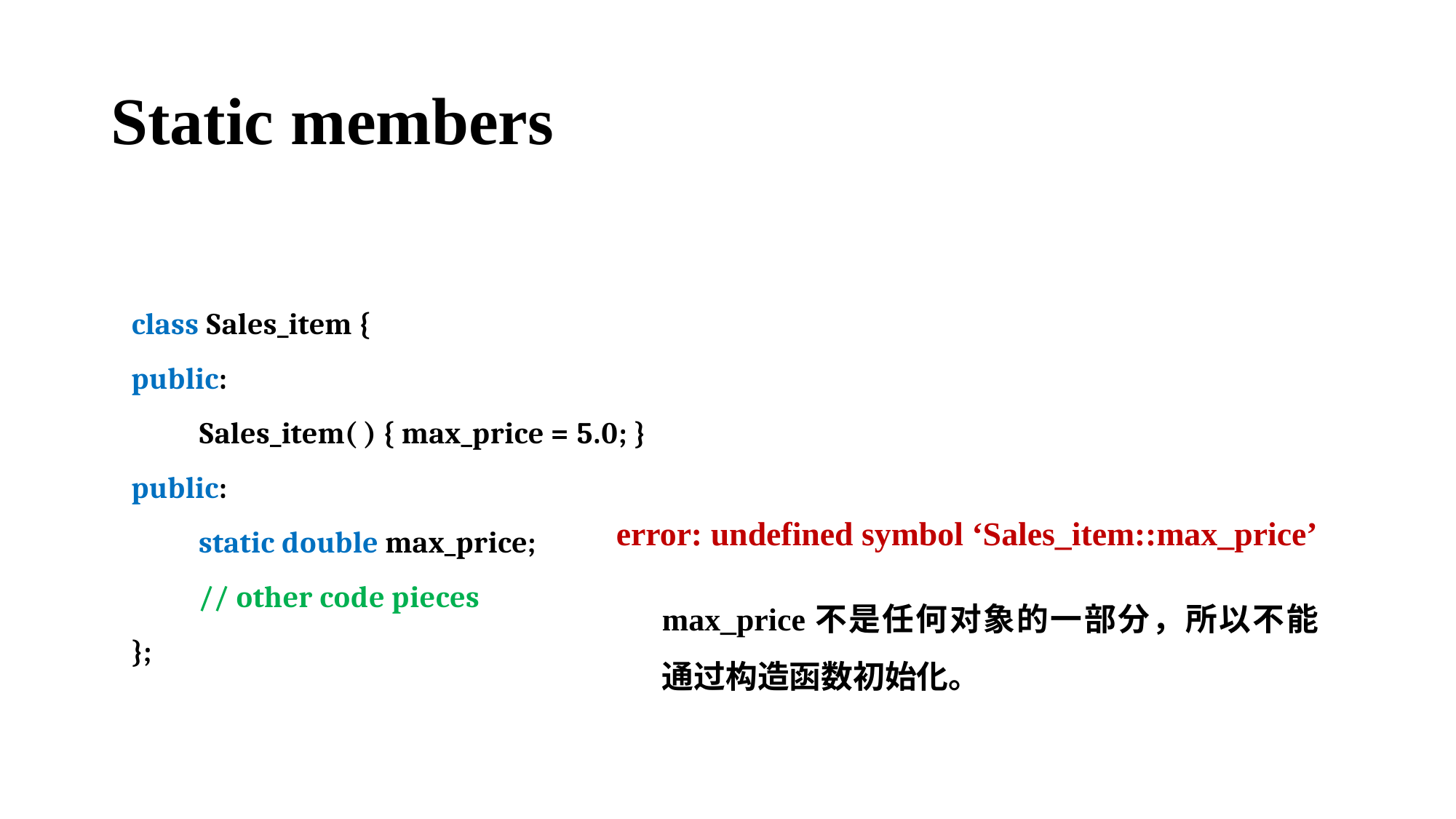

# Static members
class Sales_item {
public:
          Sales_item( ) { max_price = 5.0; }
public:
          static double max_price;
          // other code pieces
};
error: undefined symbol ‘Sales_item::max_price’
max_price不是任何对象的一部分，所以不能通过构造函数初始化。